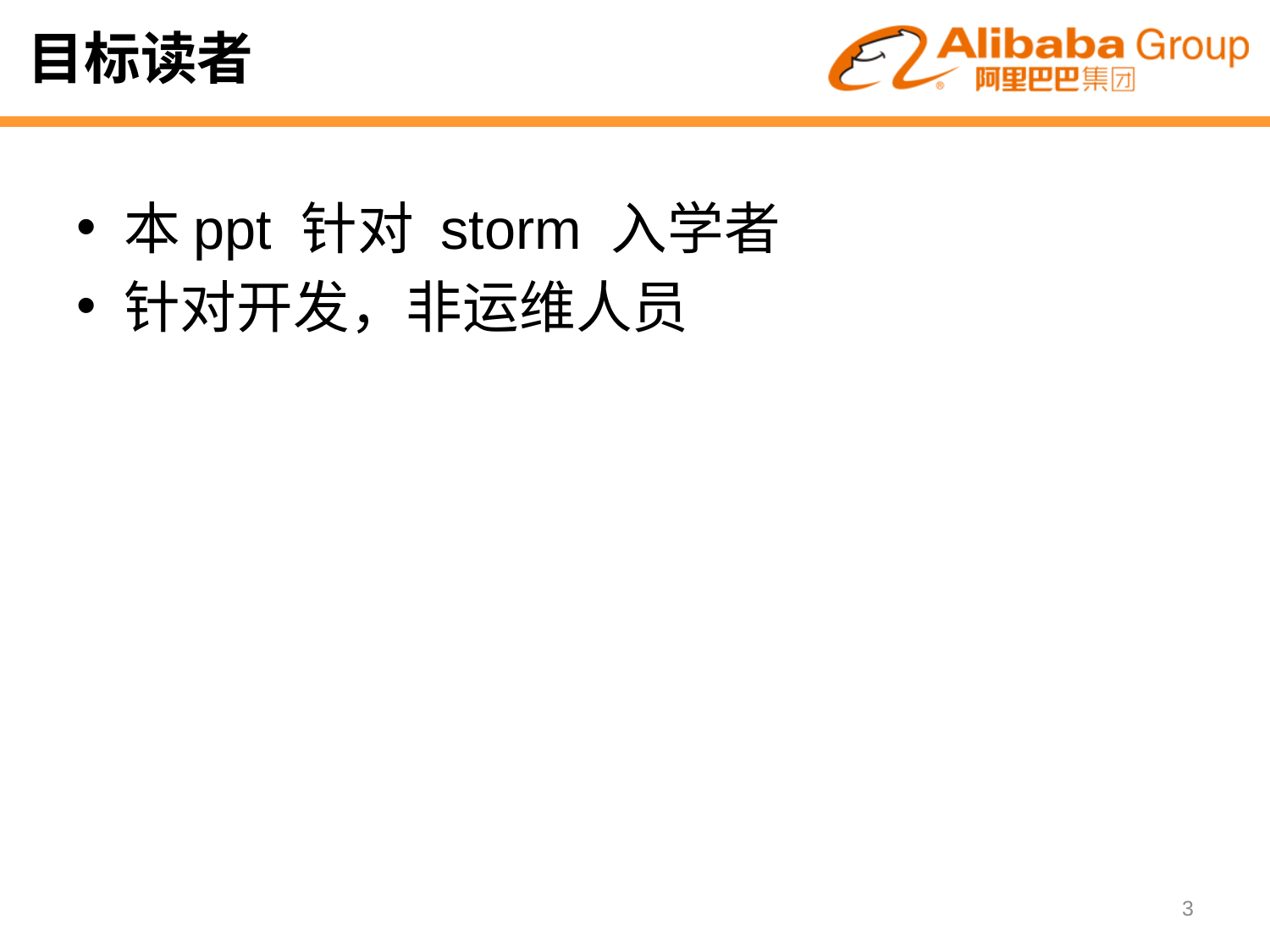

# 目标读者
本ppt 针对 storm 入学者
针对开发，非运维人员
3